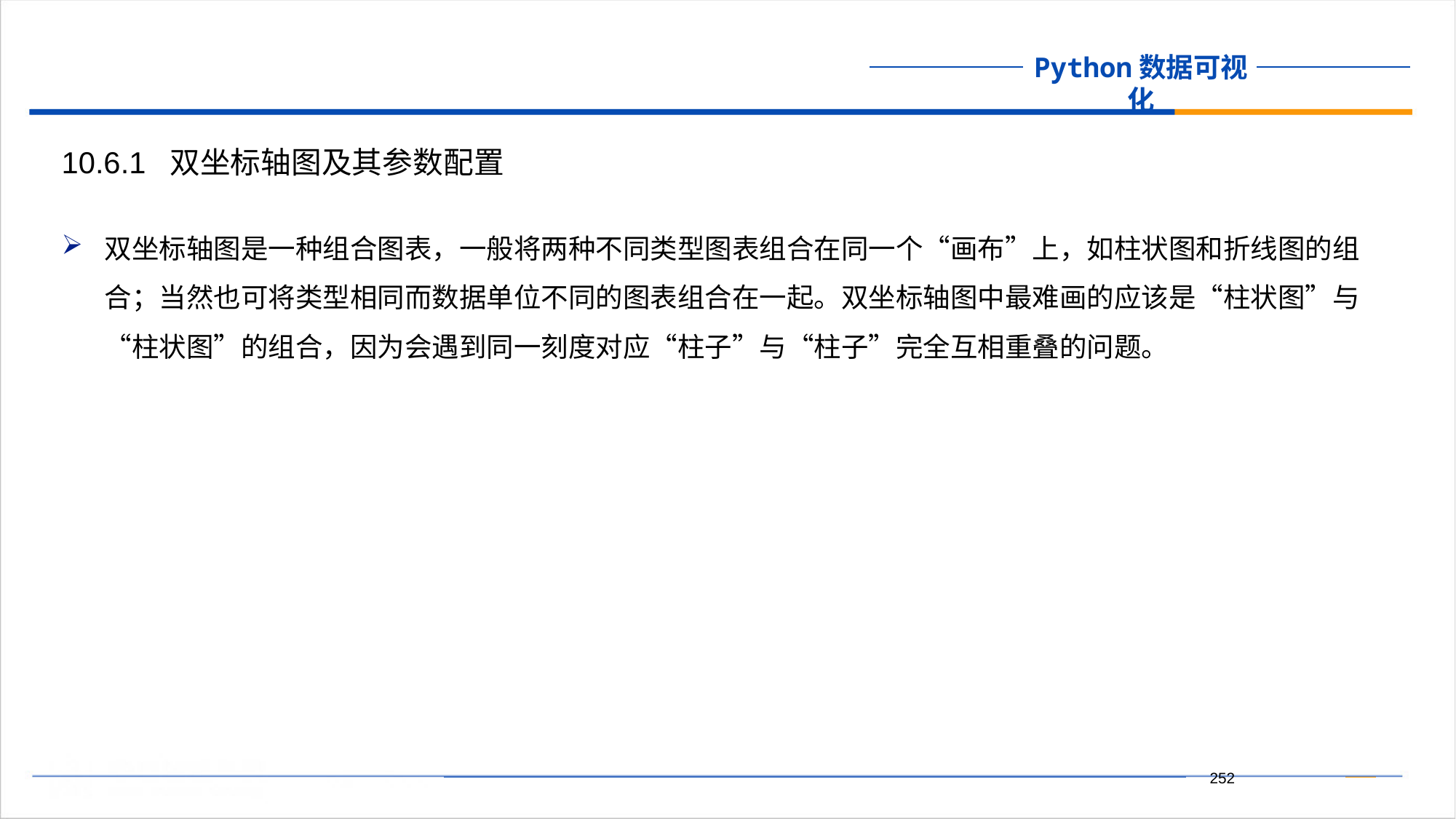

10.6.1  双坐标轴图及其参数配置
双坐标轴图是一种组合图表，一般将两种不同类型图表组合在同一个“画布”上，如柱状图和折线图的组合；当然也可将类型相同而数据单位不同的图表组合在一起。双坐标轴图中最难画的应该是“柱状图”与“柱状图”的组合，因为会遇到同一刻度对应“柱子”与“柱子”完全互相重叠的问题。